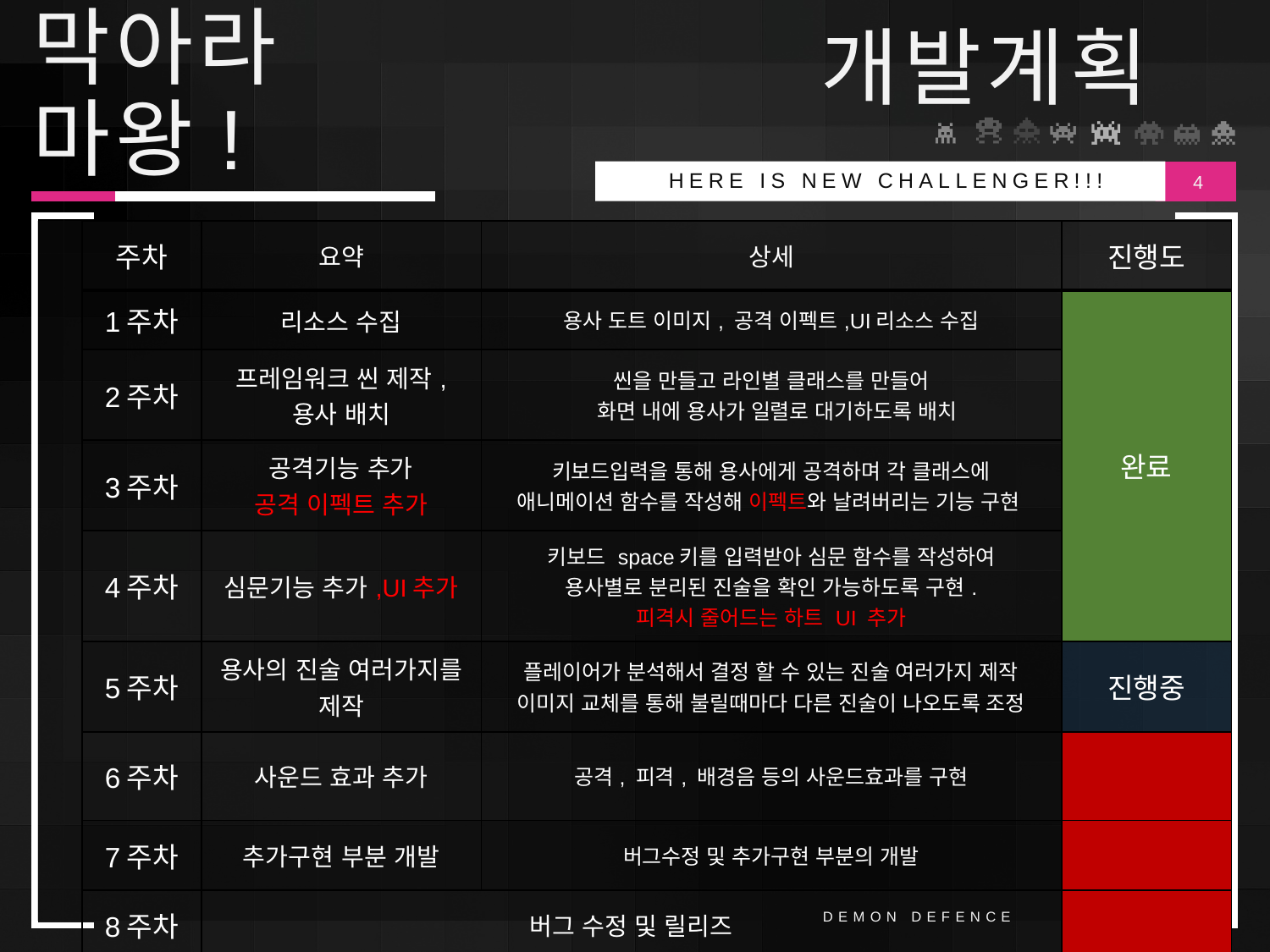

개발계획
# 막아라 마왕!
 HERE IS NEW CHALLENGER!!!
4

| 주차 | 요약 | 상세 | 진행도 |
| --- | --- | --- | --- |
| 1주차 | 리소스 수집 | 용사 도트 이미지, 공격 이펙트,UI리소스 수집 | 완료 |
| 2주차 | 프레임워크 씬 제작, 용사 배치 | 씬을 만들고 라인별 클래스를 만들어 화면 내에 용사가 일렬로 대기하도록 배치 |  |
| 3주차 | 공격기능 추가 공격 이펙트 추가 | 키보드입력을 통해 용사에게 공격하며 각 클래스에 애니메이션 함수를 작성해 이펙트와 날려버리는 기능 구현 |  |
| 4주차 | 심문기능 추가,UI추가 | 키보드 space키를 입력받아 심문 함수를 작성하여 용사별로 분리된 진술을 확인 가능하도록 구현. 피격시 줄어드는 하트 UI 추가 |  |
| 5주차 | 용사의 진술 여러가지를 제작 | 플레이어가 분석해서 결정 할 수 있는 진술 여러가지 제작 이미지 교체를 통해 불릴때마다 다른 진술이 나오도록 조정 | 진행중 |
| 6주차 | 사운드 효과 추가 | 공격, 피격, 배경음 등의 사운드효과를 구현 |  |
| 7주차 | 추가구현 부분 개발 | 버그수정 및 추가구현 부분의 개발 |  |
| 8주차 | 버그 수정 및 릴리즈 |  |  |
DEMON DEFENCE